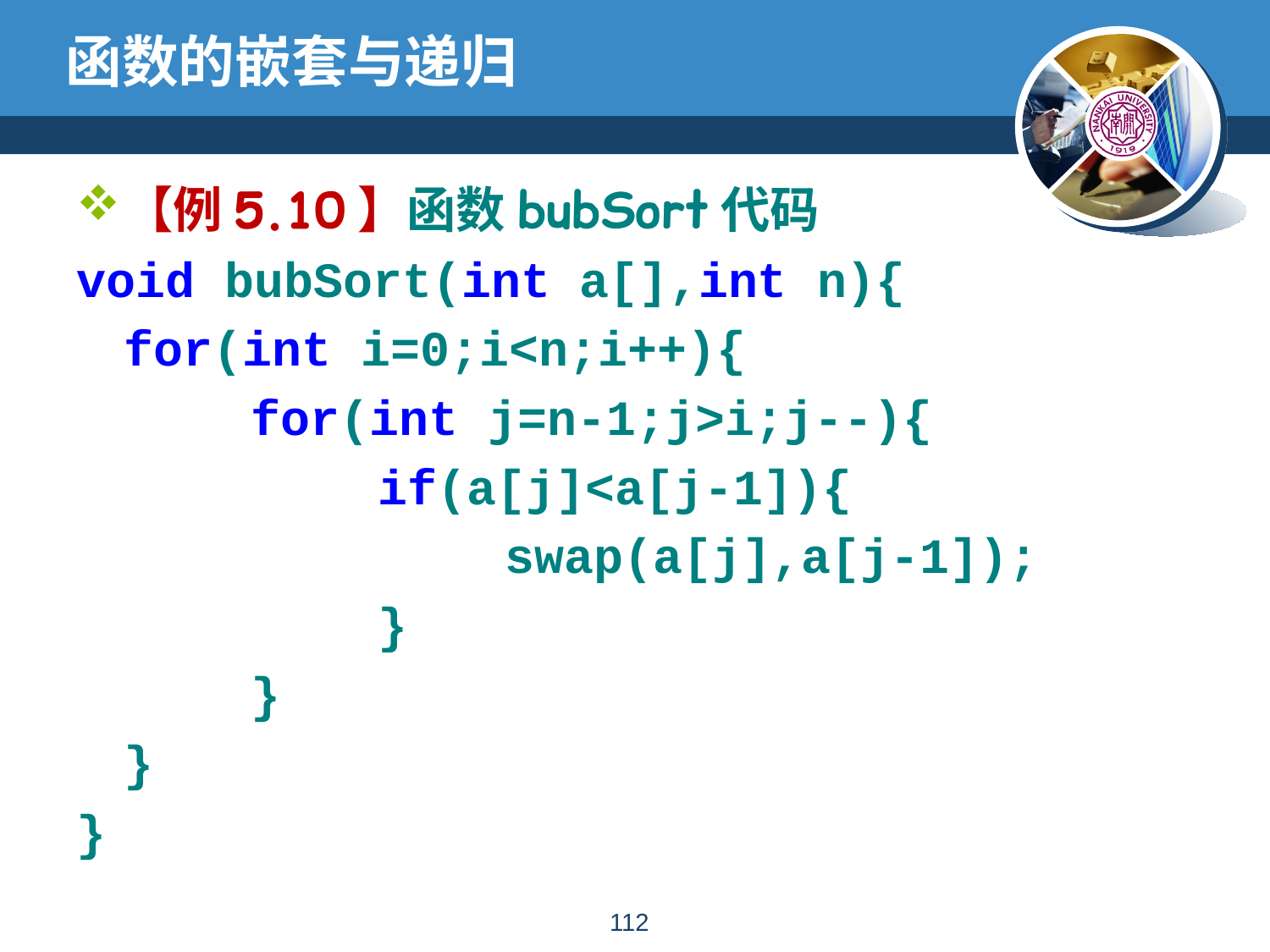

# 函数的嵌套与递归
【例5.10】函数bubSort代码
void bubSort(int a[],int n){
	for(int i=0;i<n;i++){
		for(int j=n-1;j>i;j--){
			if(a[j]<a[j-1]){
				swap(a[j],a[j-1]);
			}
		}
	}
}

112